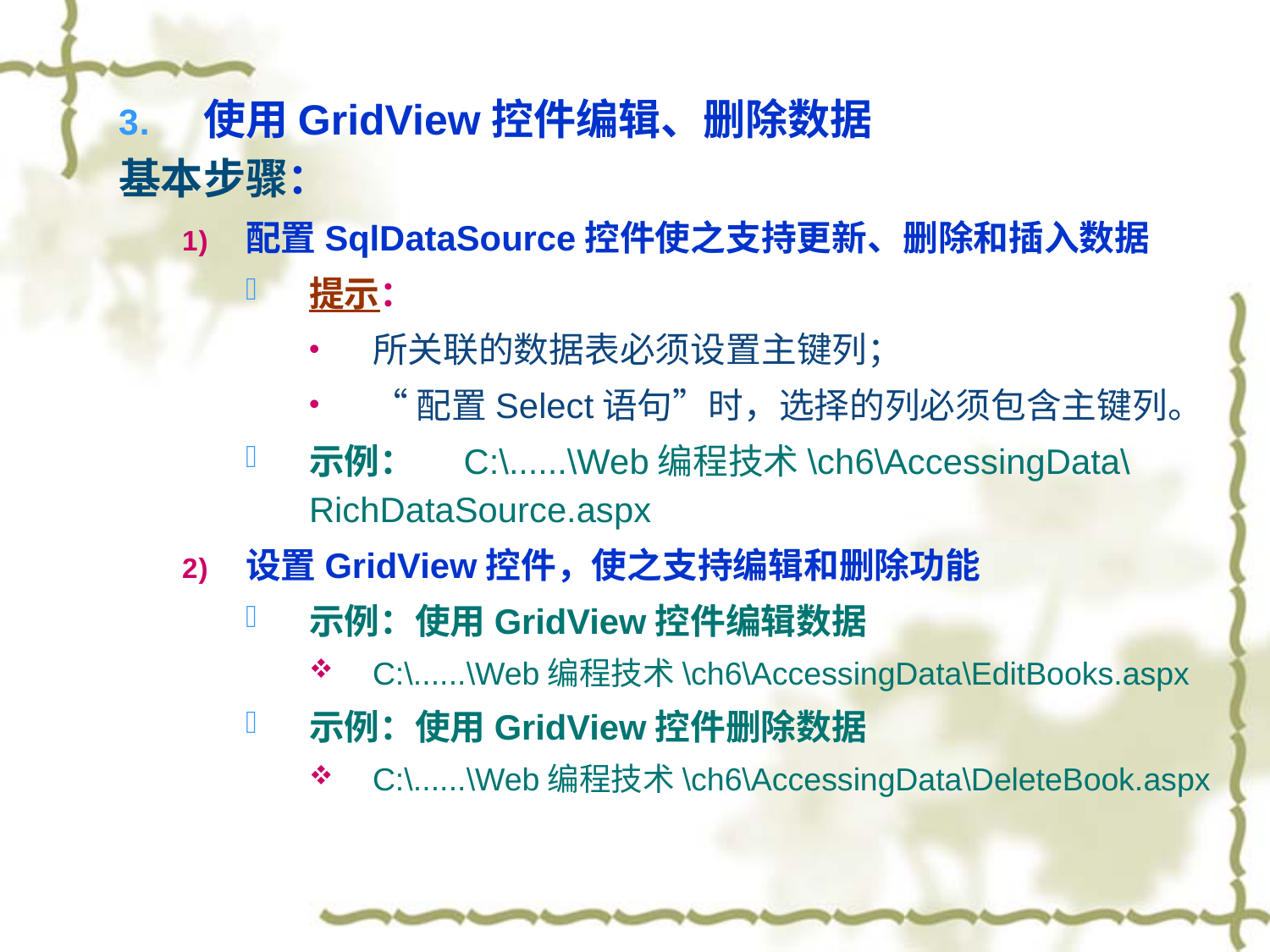

使用GridView控件编辑、删除数据
基本步骤：
配置SqlDataSource控件使之支持更新、删除和插入数据
提示：
所关联的数据表必须设置主键列；
“配置Select语句”时，选择的列必须包含主键列。
示例：     C:\......\Web编程技术\ch6\AccessingData\RichDataSource.aspx
设置GridView控件，使之支持编辑和删除功能
示例：使用GridView控件编辑数据
C:\......\Web编程技术\ch6\AccessingData\EditBooks.aspx
示例：使用GridView控件删除数据
C:\......\Web编程技术\ch6\AccessingData\DeleteBook.aspx